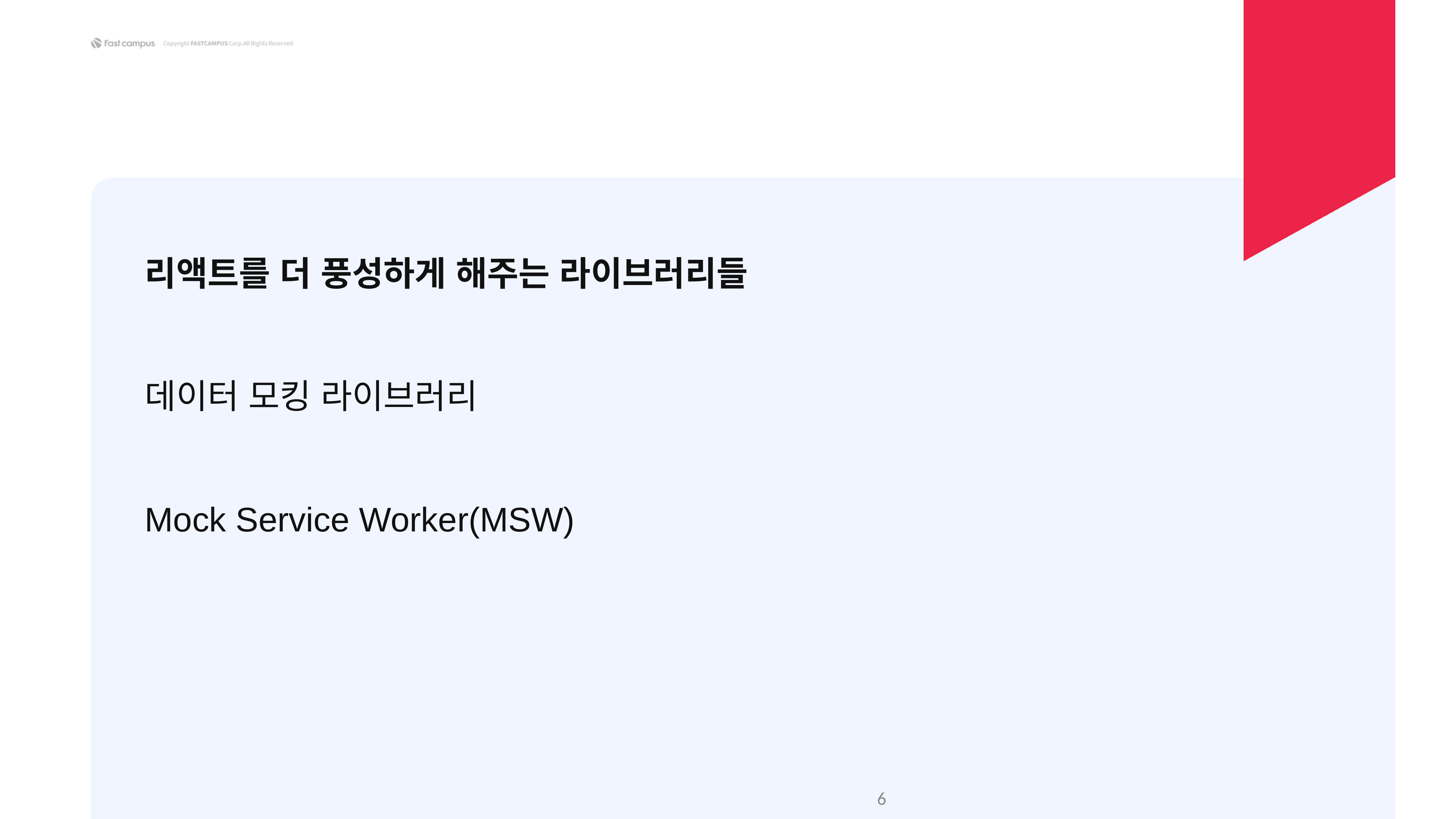

리액트를 더 풍성하게 해주는 라이브러리들

데이터 모킹 라이브러리

Mock Service Worker(MSW)
6